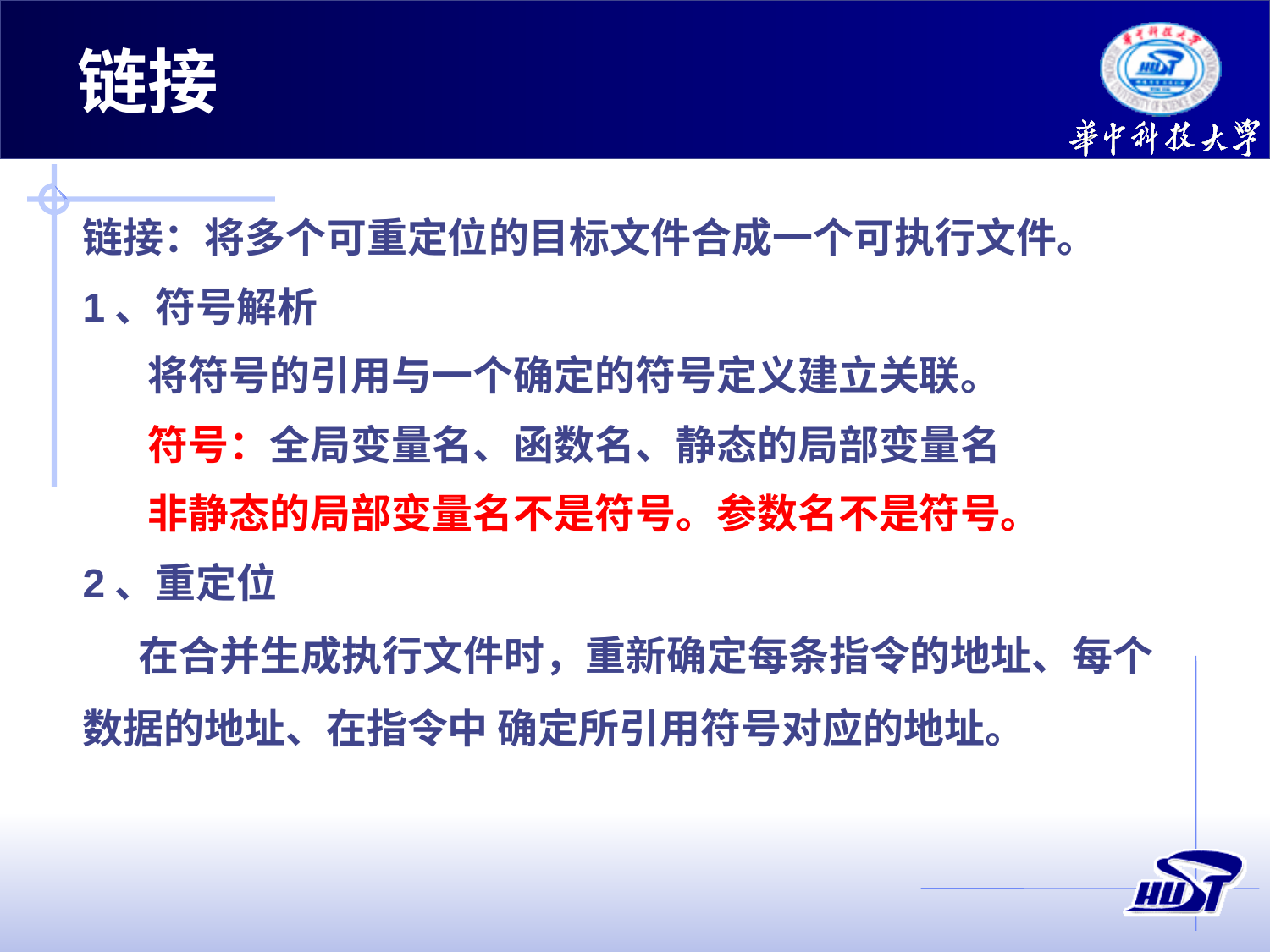

链接
链接：将多个可重定位的目标文件合成一个可执行文件。
1、符号解析
      将符号的引用与一个确定的符号定义建立关联。
      符号：全局变量名、函数名、静态的局部变量名
      非静态的局部变量名不是符号。参数名不是符号。
2、重定位
     在合并生成执行文件时，重新确定每条指令的地址、每个数据的地址、在指令中 确定所引用符号对应的地址。